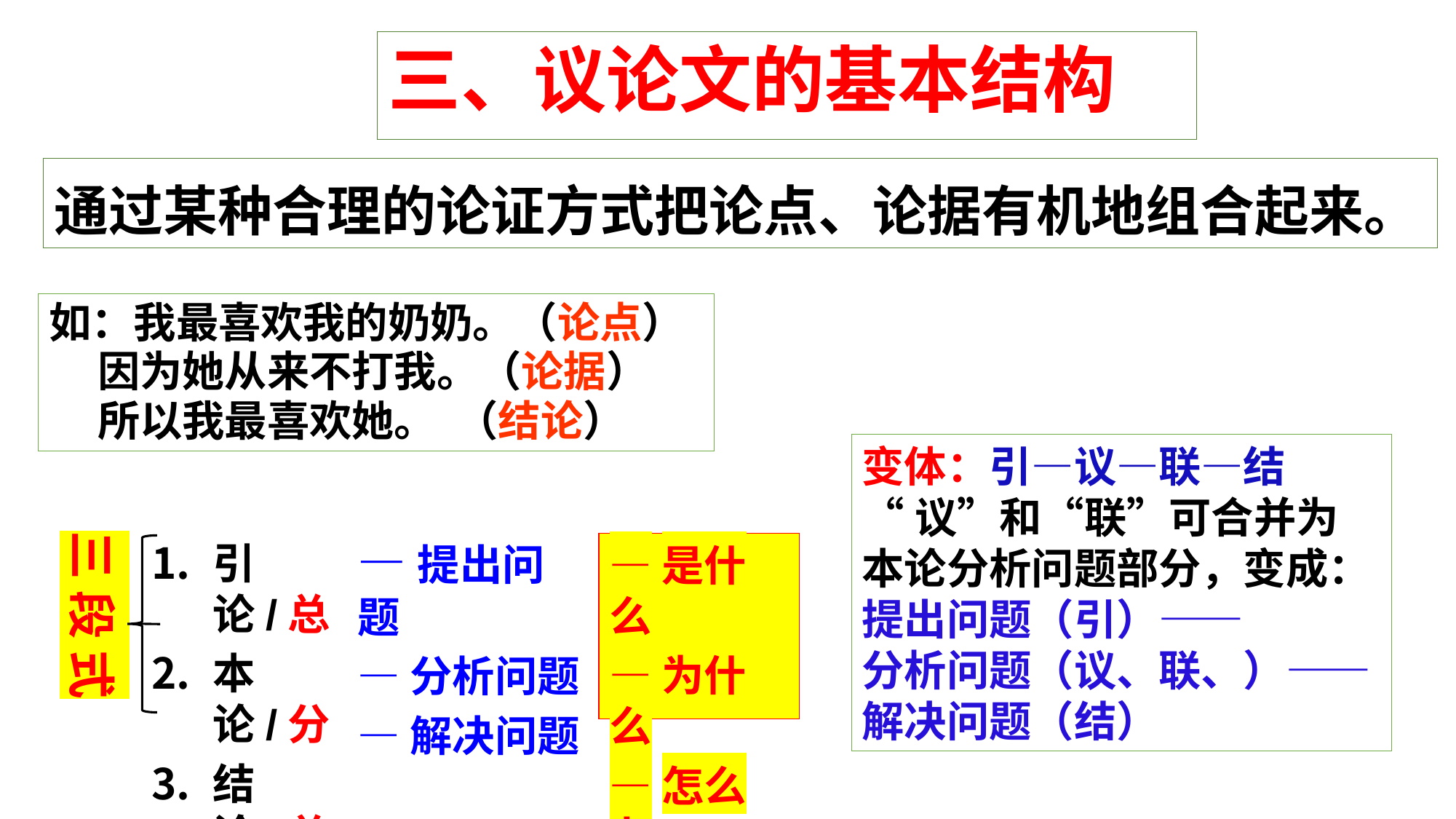

三、议论文的基本结构
通过某种合理的论证方式把论点、论据有机地组合起来。
如：我最喜欢我的奶奶。（论点）
    因为她从来不打我。（论据）
    所以我最喜欢她。  （结论）
变体：引—议—联—结
“议”和“联”可合并为本论分析问题部分，变成：
提出问题（引）——
分析问题（议、联、）——解决问题（结）
三 段 式
—提出问题
—分析问题
—解决问题
引论/总
本论/分
结论/总
—是什么
—为什么
—怎么办